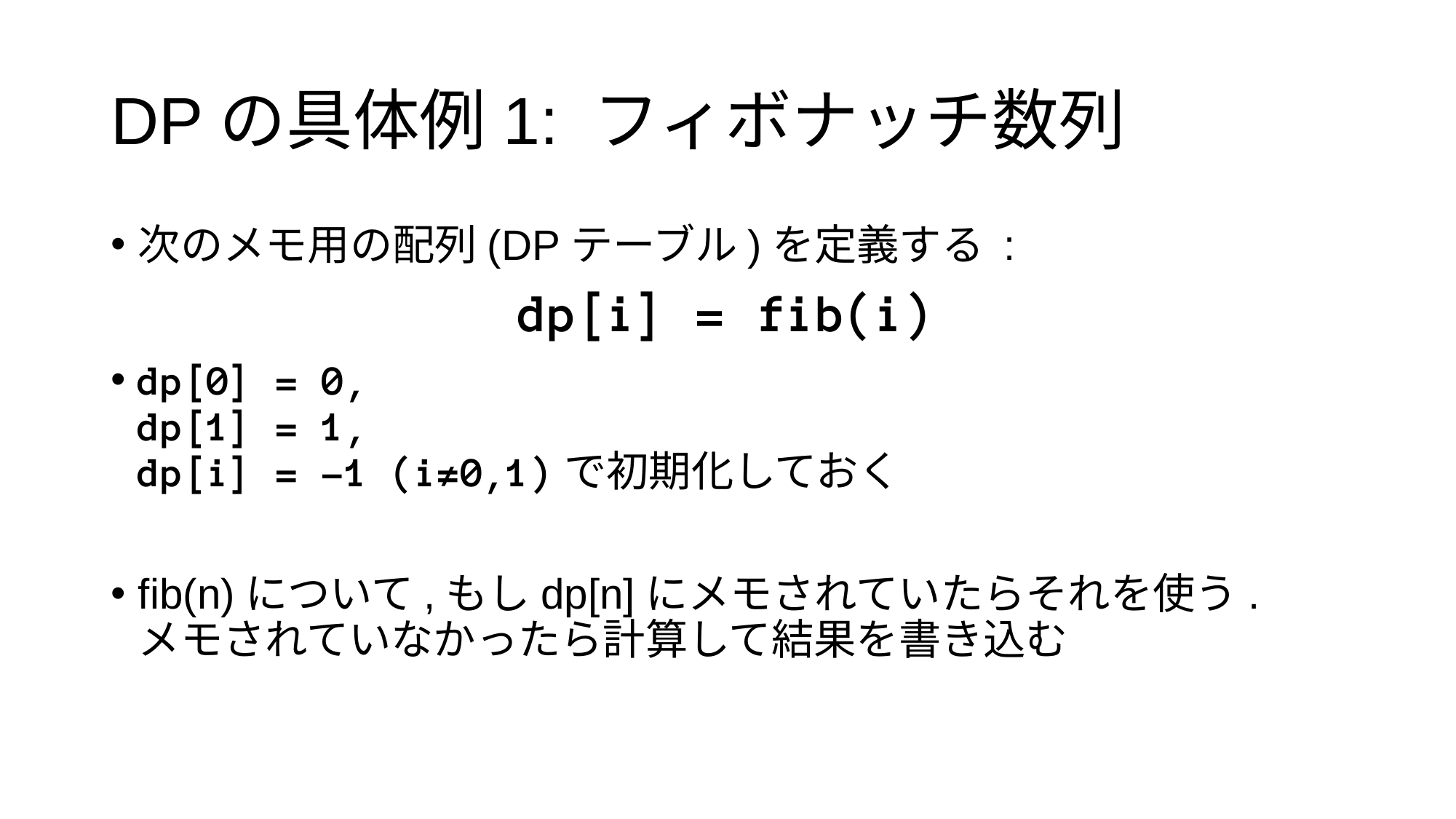

# DPの具体例1: フィボナッチ数列
次のメモ用の配列(DPテーブル)を定義する :
dp[i] = fib(i)
dp[0] = 0,
dp[1] = 1,
dp[i] = -1 (i≠0,1)で初期化しておく

fib(n)について,もしdp[n]にメモされていたらそれを使う.
メモされていなかったら計算して結果を書き込む